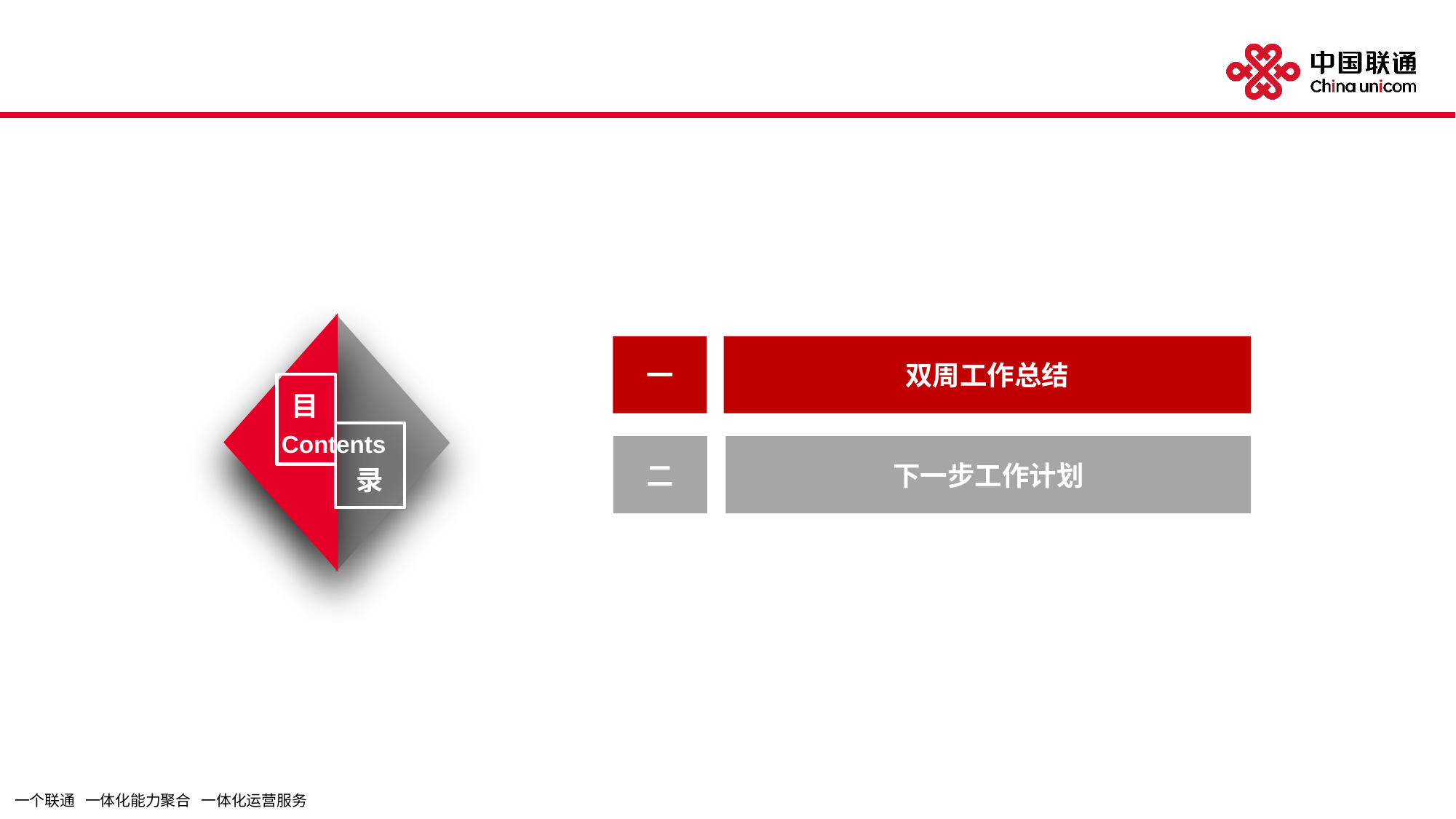

目

Contents
录
一
双周工作总结
二
下一步工作计划